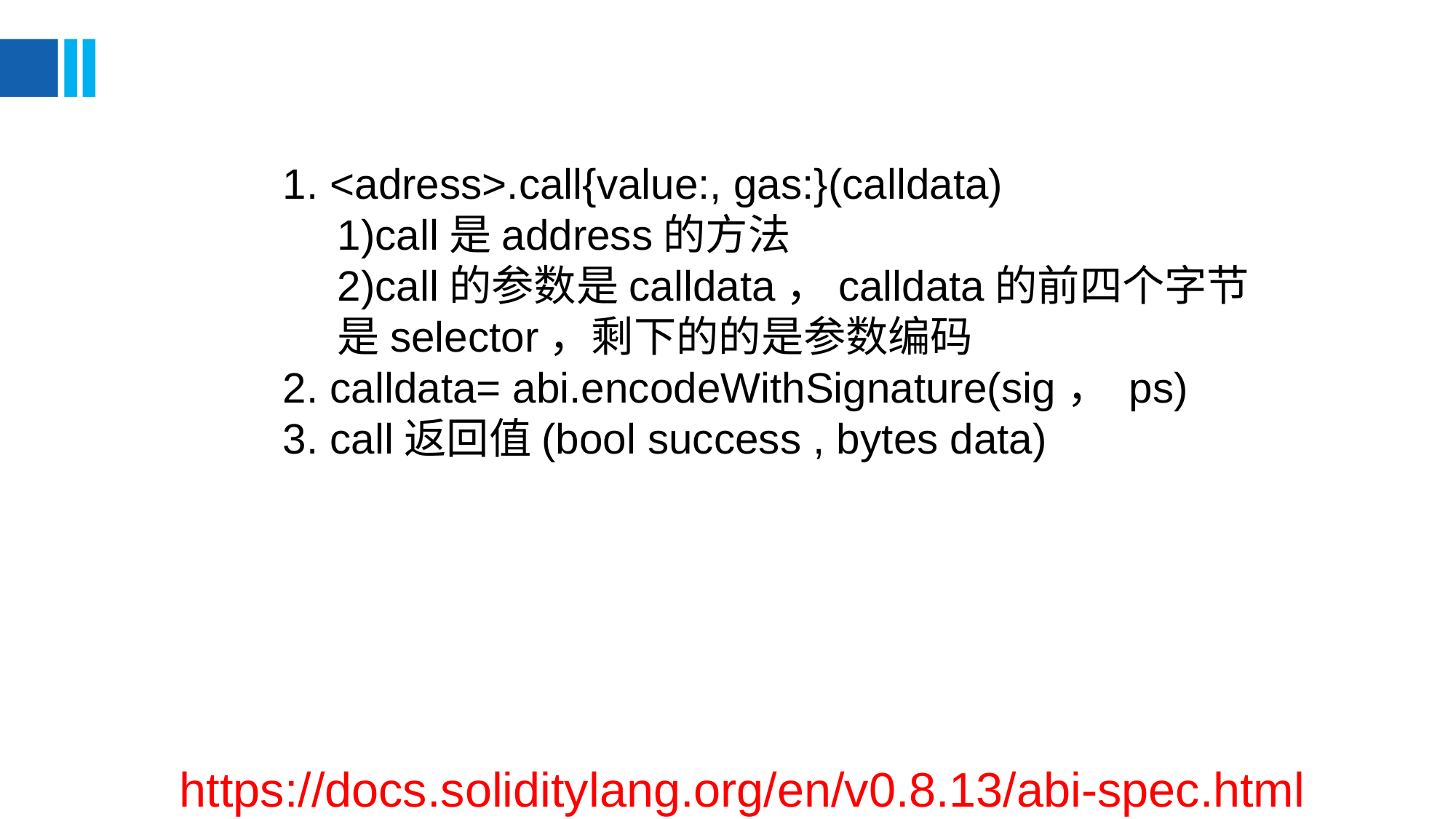

1. <adress>.call{value:, gas:}(calldata)
1)call是address的方法
2)call的参数是calldata，calldata的前四个字节是selector，剩下的的是参数编码
2. calldata= abi.encodeWithSignature(sig， ps)
3. call返回值(bool success , bytes data)

https://docs.soliditylang.org/en/v0.8.13/abi-spec.html